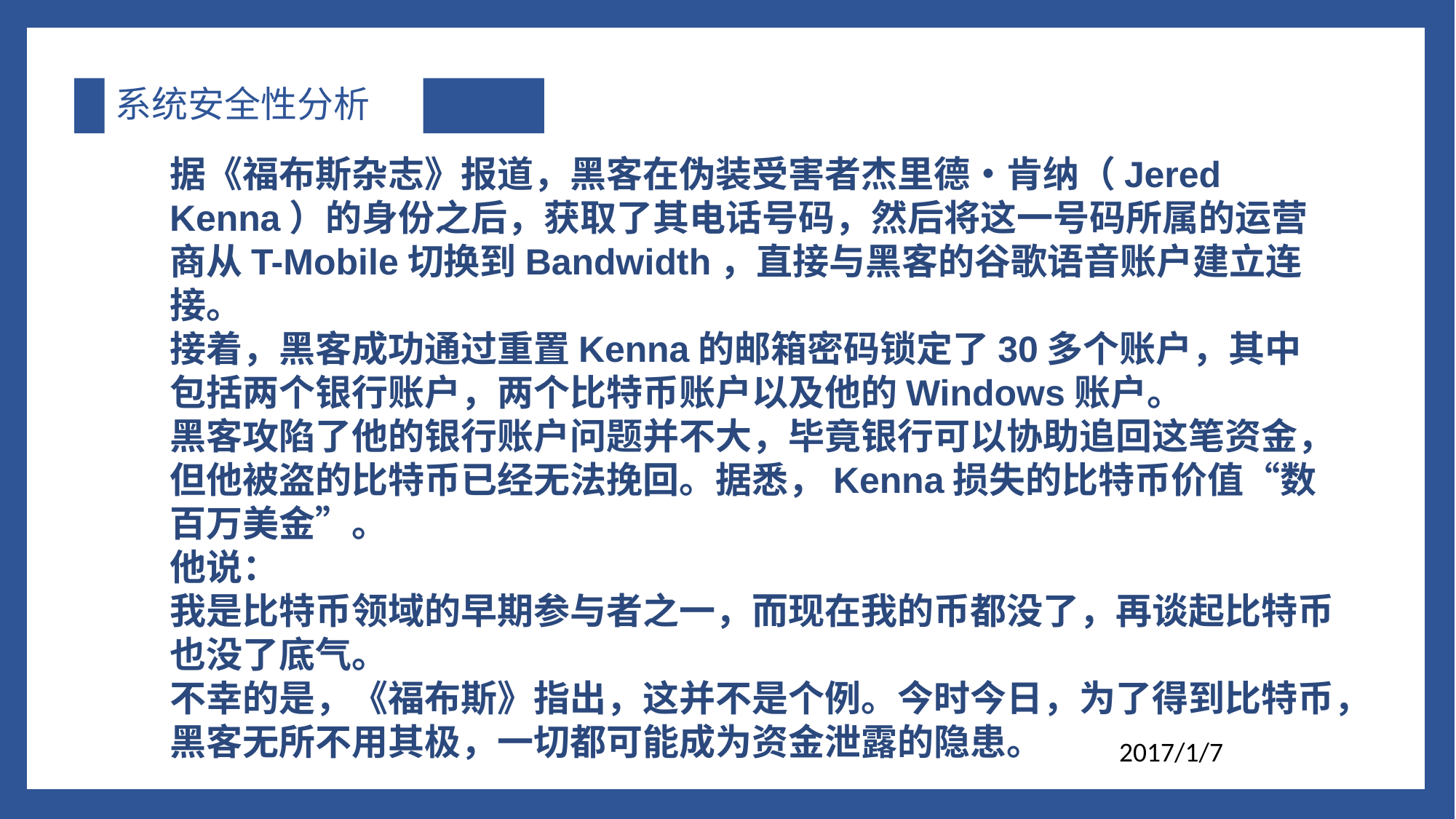

# 系统安全性分析
据《福布斯杂志》报道，黑客在伪装受害者杰里德•肯纳（Jered Kenna）的身份之后，获取了其电话号码，然后将这一号码所属的运营商从T-Mobile切换到Bandwidth，直接与黑客的谷歌语音账户建立连接。
接着，黑客成功通过重置Kenna的邮箱密码锁定了30多个账户，其中包括两个银行账户，两个比特币账户以及他的Windows账户。
黑客攻陷了他的银行账户问题并不大，毕竟银行可以协助追回这笔资金，但他被盗的比特币已经无法挽回。据悉，Kenna损失的比特币价值“数百万美金”。
他说：
我是比特币领域的早期参与者之一，而现在我的币都没了，再谈起比特币也没了底气。
不幸的是，《福布斯》指出，这并不是个例。今时今日，为了得到比特币，黑客无所不用其极，一切都可能成为资金泄露的隐患。
2017/1/7